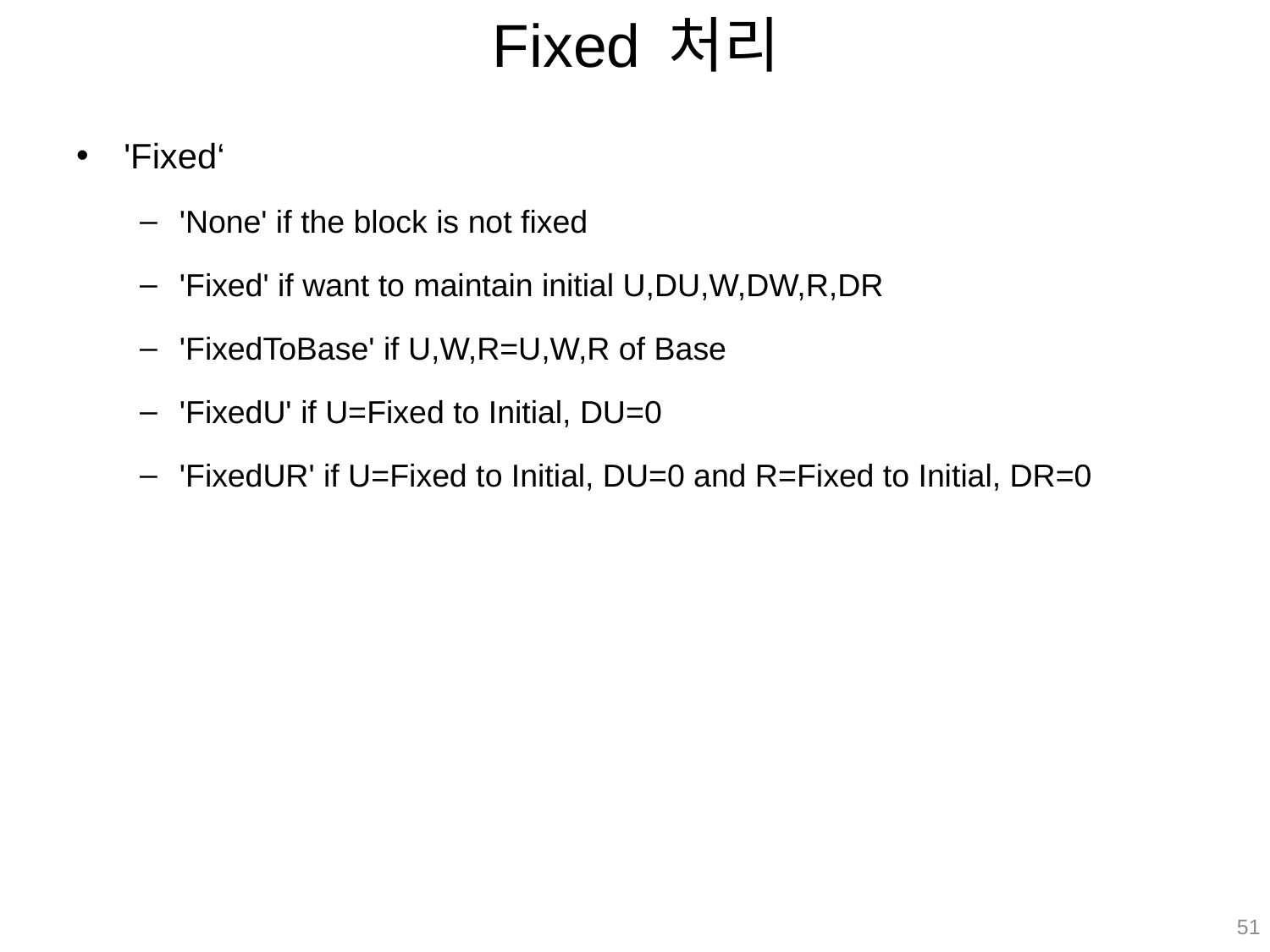

# Fixed 처리
'Fixed‘
'None' if the block is not fixed
'Fixed' if want to maintain initial U,DU,W,DW,R,DR
'FixedToBase' if U,W,R=U,W,R of Base
'FixedU' if U=Fixed to Initial, DU=0
'FixedUR' if U=Fixed to Initial, DU=0 and R=Fixed to Initial, DR=0
51